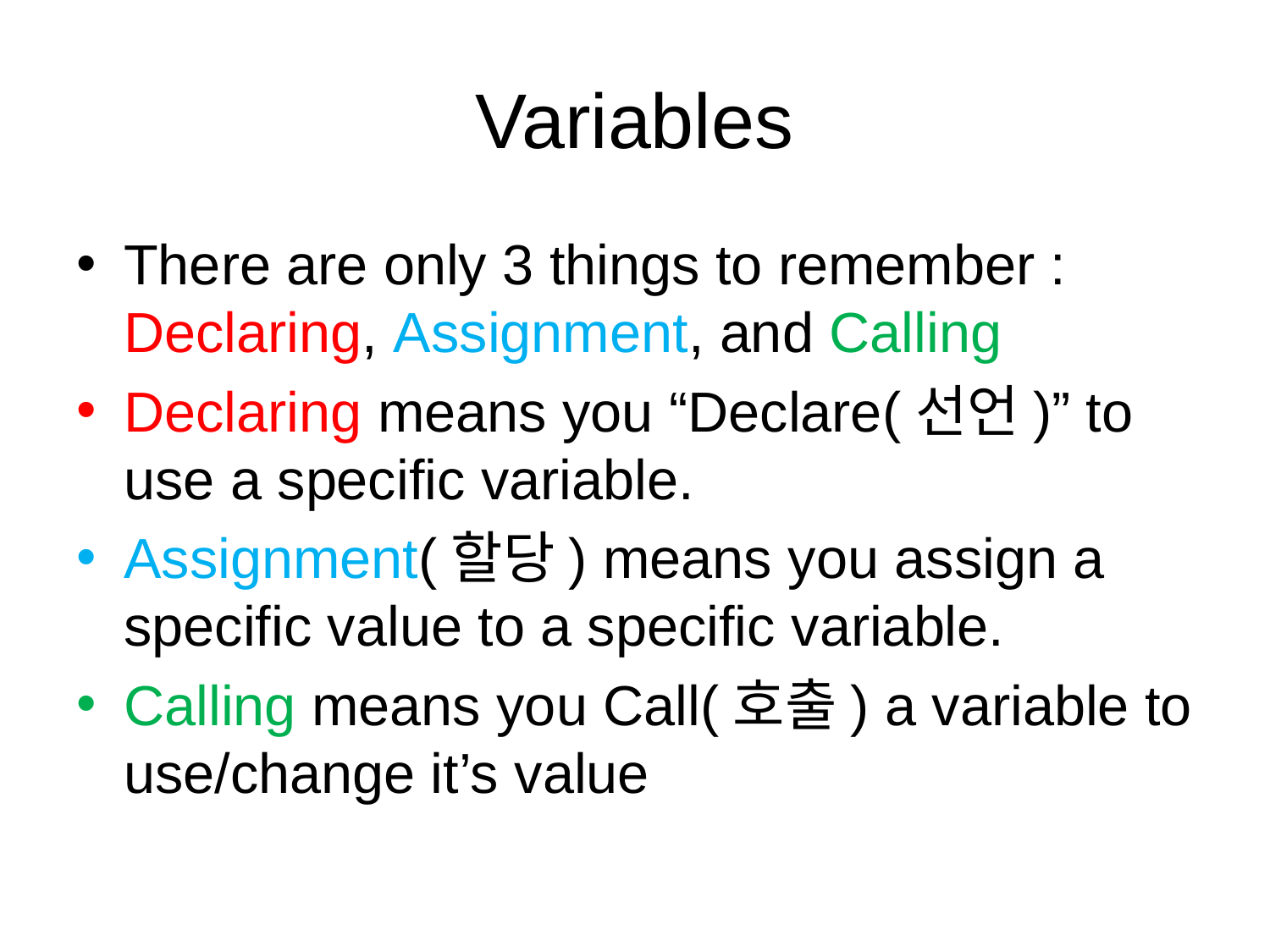

# Variables
There are only 3 things to remember : Declaring, Assignment, and Calling
Declaring means you “Declare(선언)” to use a specific variable.
Assignment(할당) means you assign a specific value to a specific variable.
Calling means you Call(호출) a variable to use/change it’s value